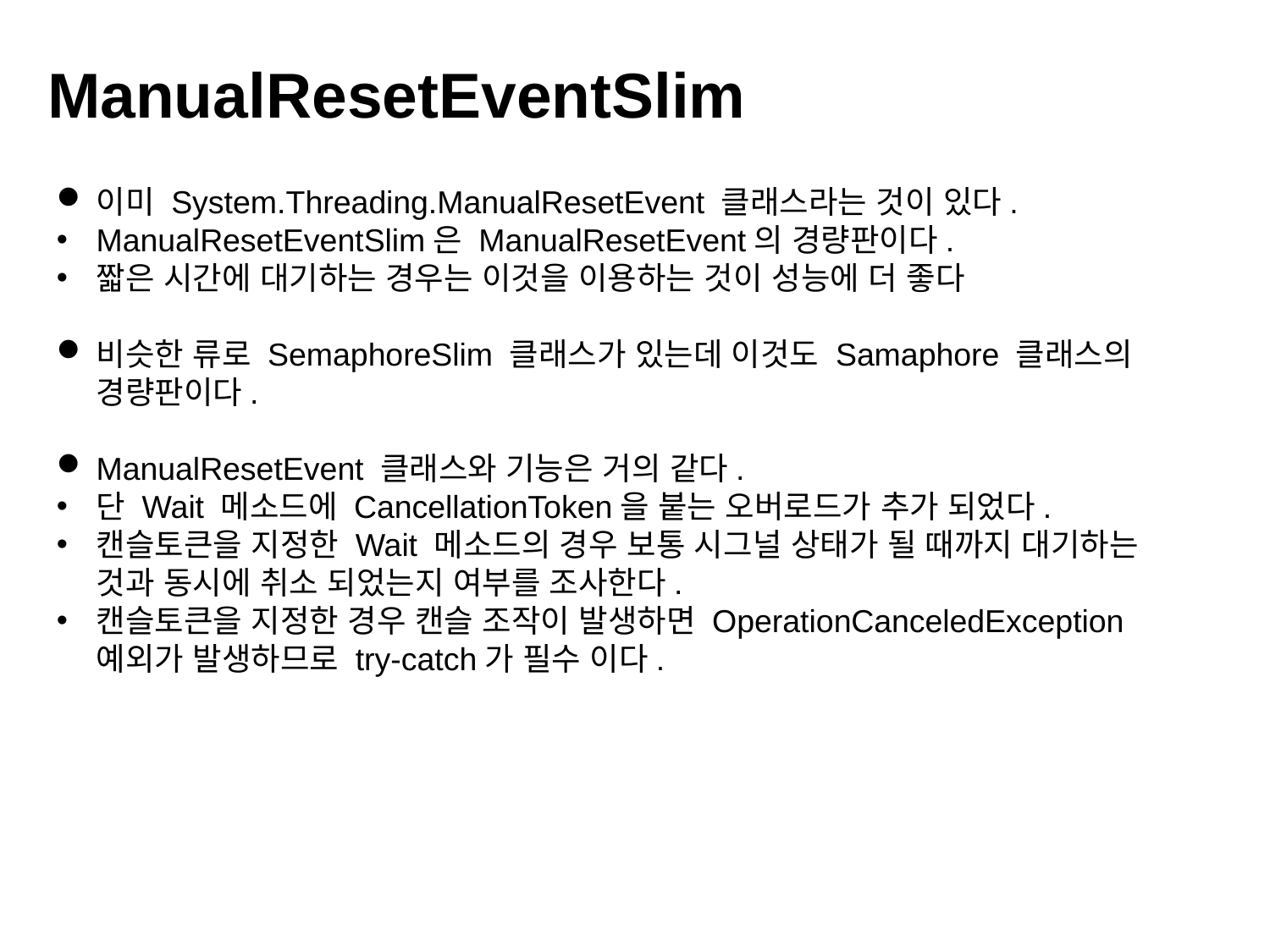

ManualResetEventSlim
이미 System.Threading.ManualResetEvent 클래스라는 것이 있다.
ManualResetEventSlim은 ManualResetEvent의 경량판이다.
짧은 시간에 대기하는 경우는 이것을 이용하는 것이 성능에 더 좋다
비슷한 류로 SemaphoreSlim 클래스가 있는데 이것도 Samaphore 클래스의 경량판이다.
ManualResetEvent 클래스와 기능은 거의 같다.
단 Wait 메소드에 CancellationToken을 붙는 오버로드가 추가 되었다.
캔슬토큰을 지정한 Wait 메소드의 경우 보통 시그널 상태가 될 때까지 대기하는 것과 동시에 취소 되었는지 여부를 조사한다.
캔슬토큰을 지정한 경우 캔슬 조작이 발생하면 OperationCanceledException 예외가 발생하므로 try-catch가 필수 이다.